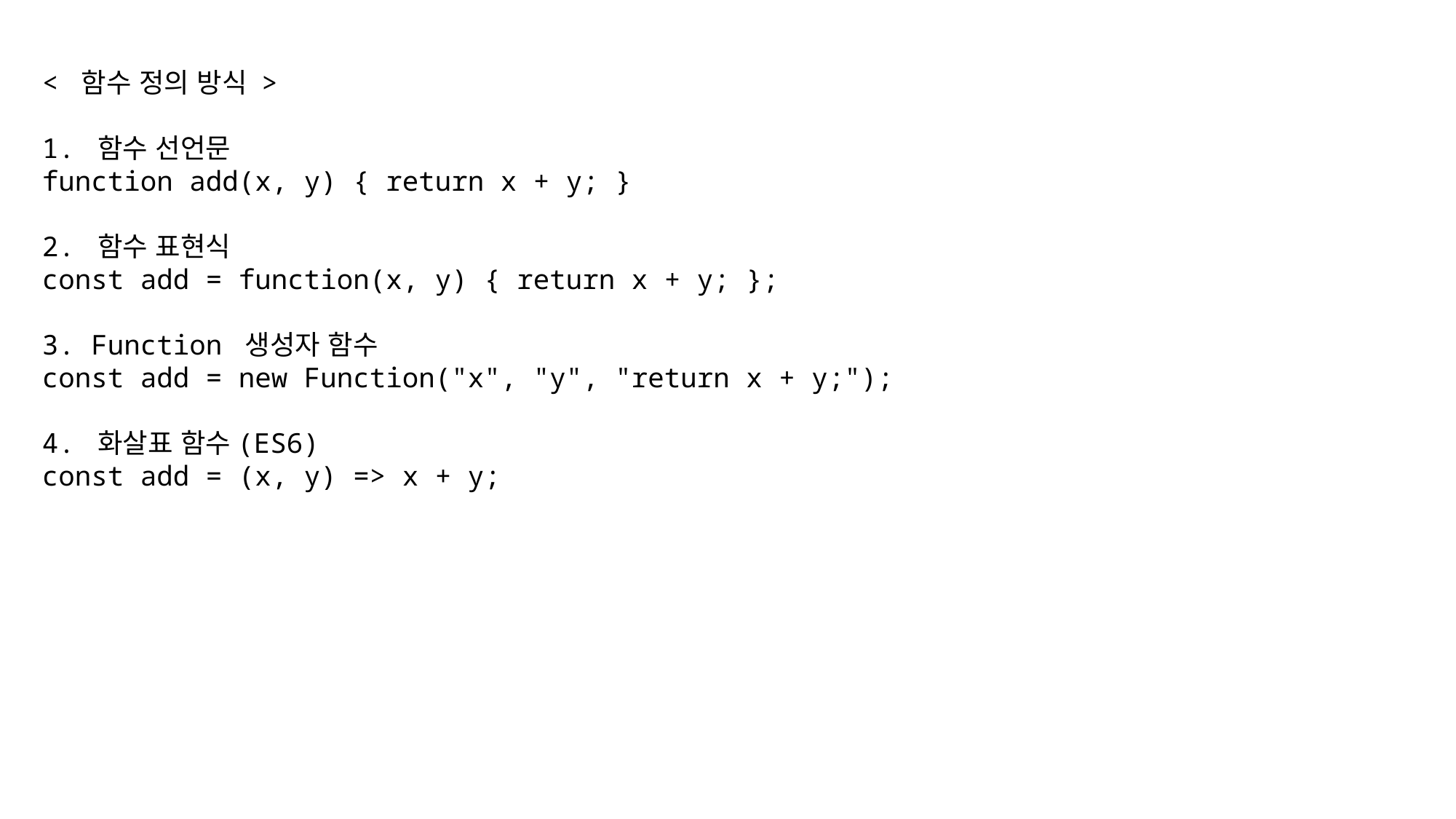

< 함수 정의 방식 >

1. 함수 선언문
function add(x, y) { return x + y; }

2. 함수 표현식
const add = function(x, y) { return x + y; };

3. Function 생성자 함수
const add = new Function("x", "y", "return x + y;");

4. 화살표 함수(ES6)
const add = (x, y) => x + y;